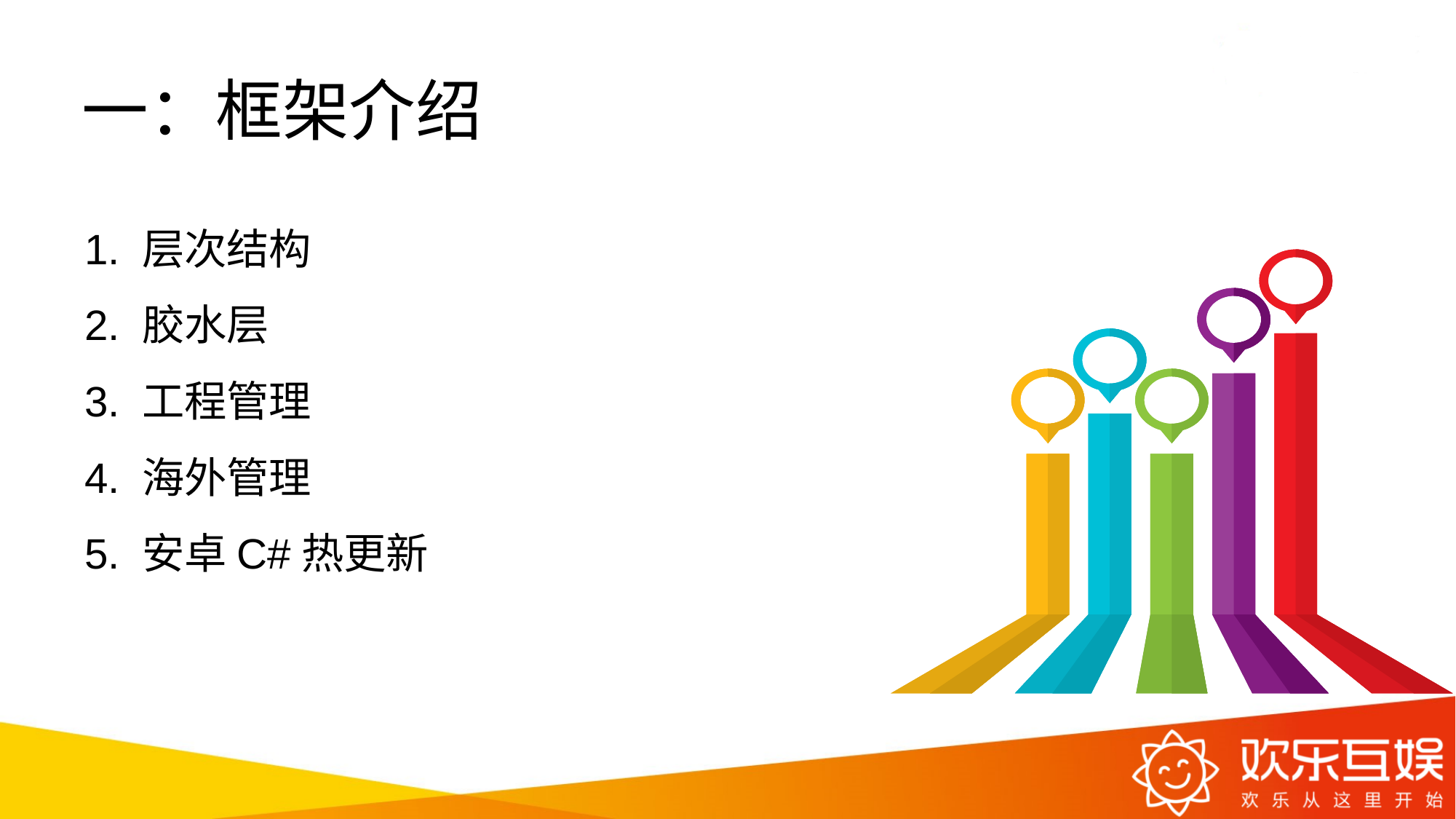

# 一：框架介绍
1. 层次结构
2. 胶水层
3. 工程管理
4. 海外管理
5. 安卓C#热更新